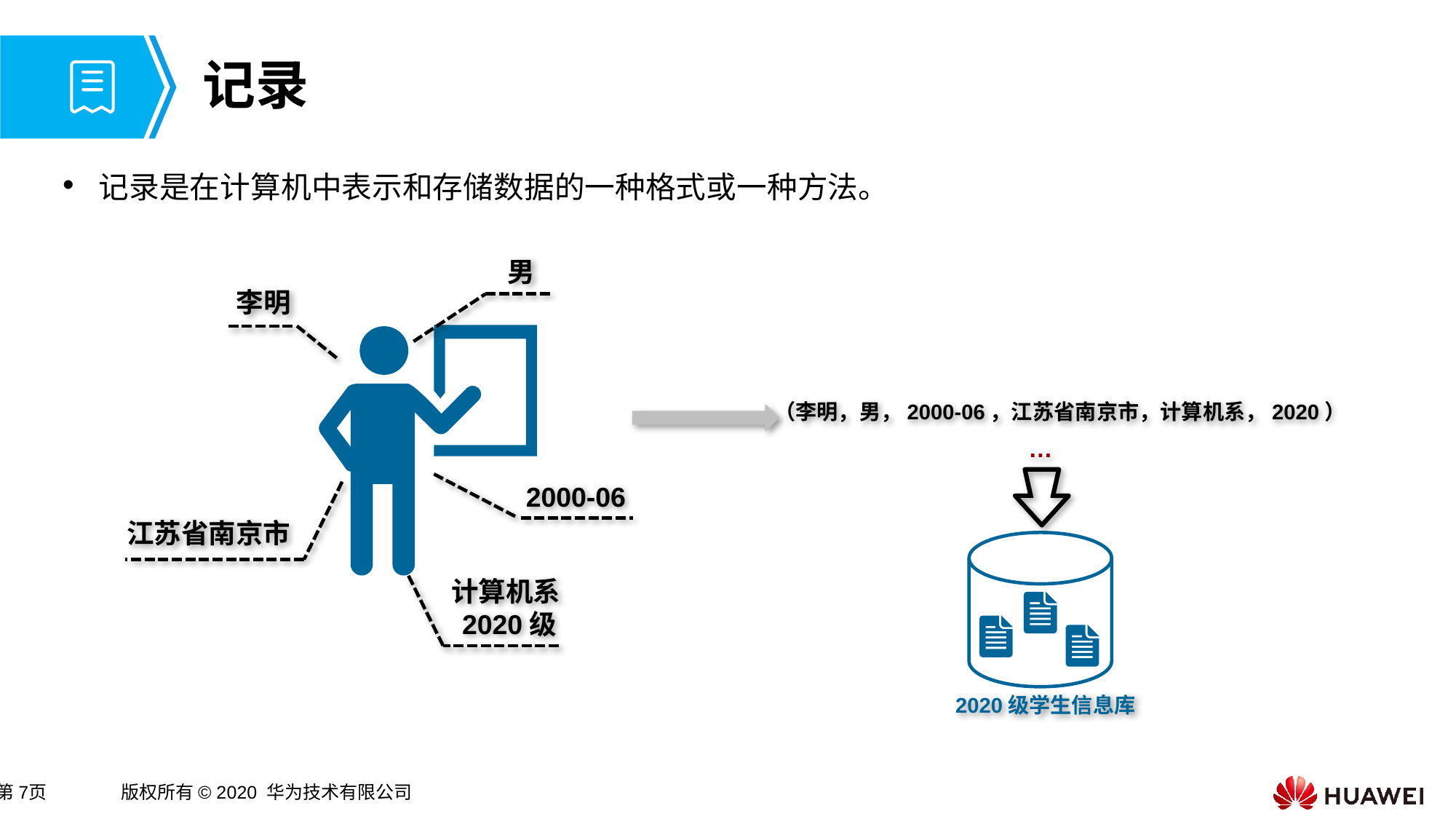

# 记录
记录是在计算机中表示和存储数据的一种格式或一种方法。
男
李明
Text
Text
Text
Text
Text
Text
Text
Text
Text
Text
Text
Text
Text
Text
Text
Text
Text
Text
Text
Text
Text
Text
Text
Text
Text
Text
Text
Text
Text
Text
Text
Text
Text
Text
Text
Text
Text
Text
Text
Text
Text
Text
Text
Text
Text
Text

（李明，男，2000-06，江苏省南京市，计算机系，2020）
…

2000-06
江苏省南京市

计算机系2020级
2020级学生信息库